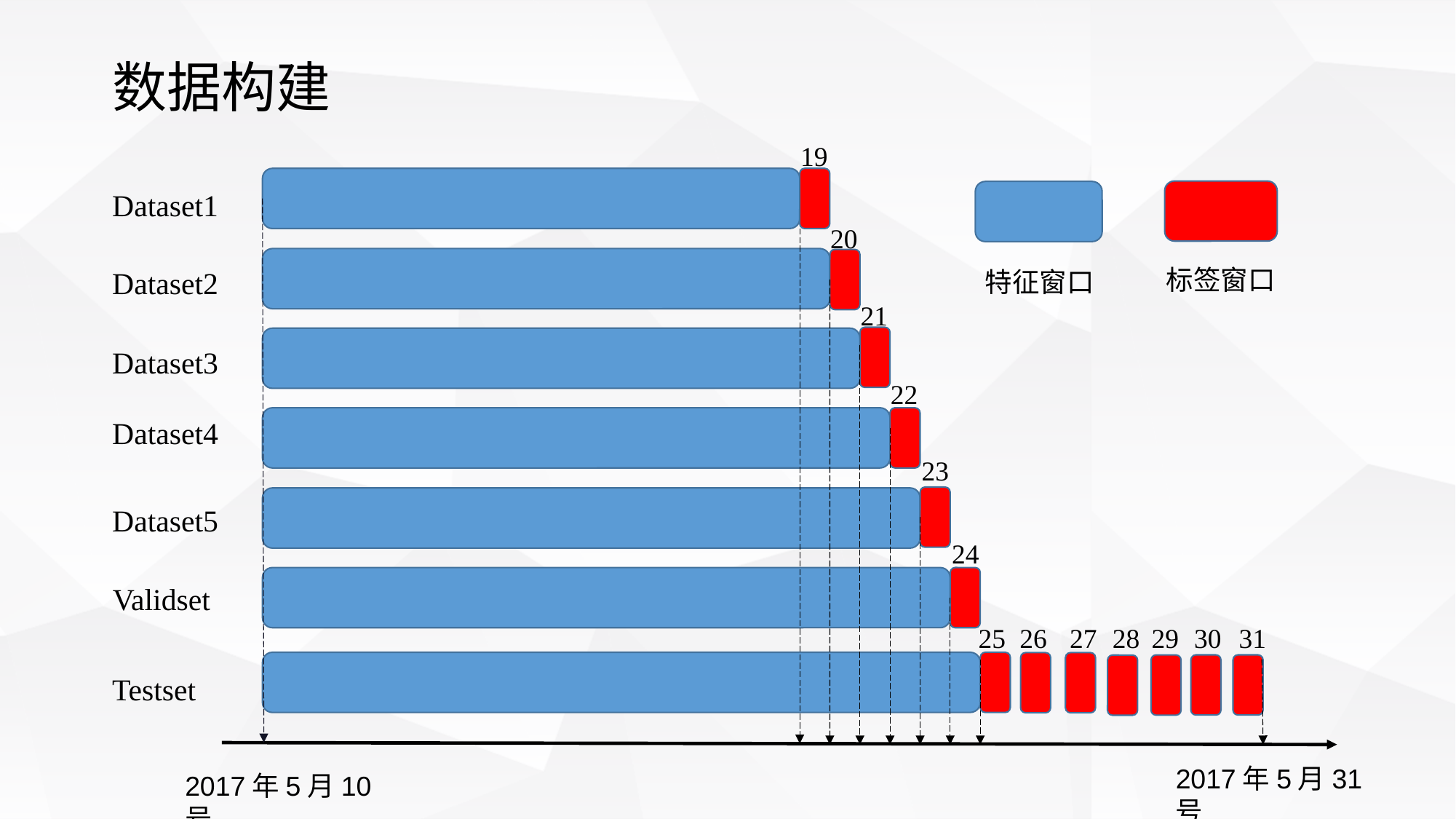

数据构建

19

Dataset1

20

标签窗口
Dataset2
特征窗口
21

Dataset3
22

Dataset4
23

Dataset5
24

Validset
25
26
27
28
29
30
31

Testset
2017年5月31号
2017年5月10号